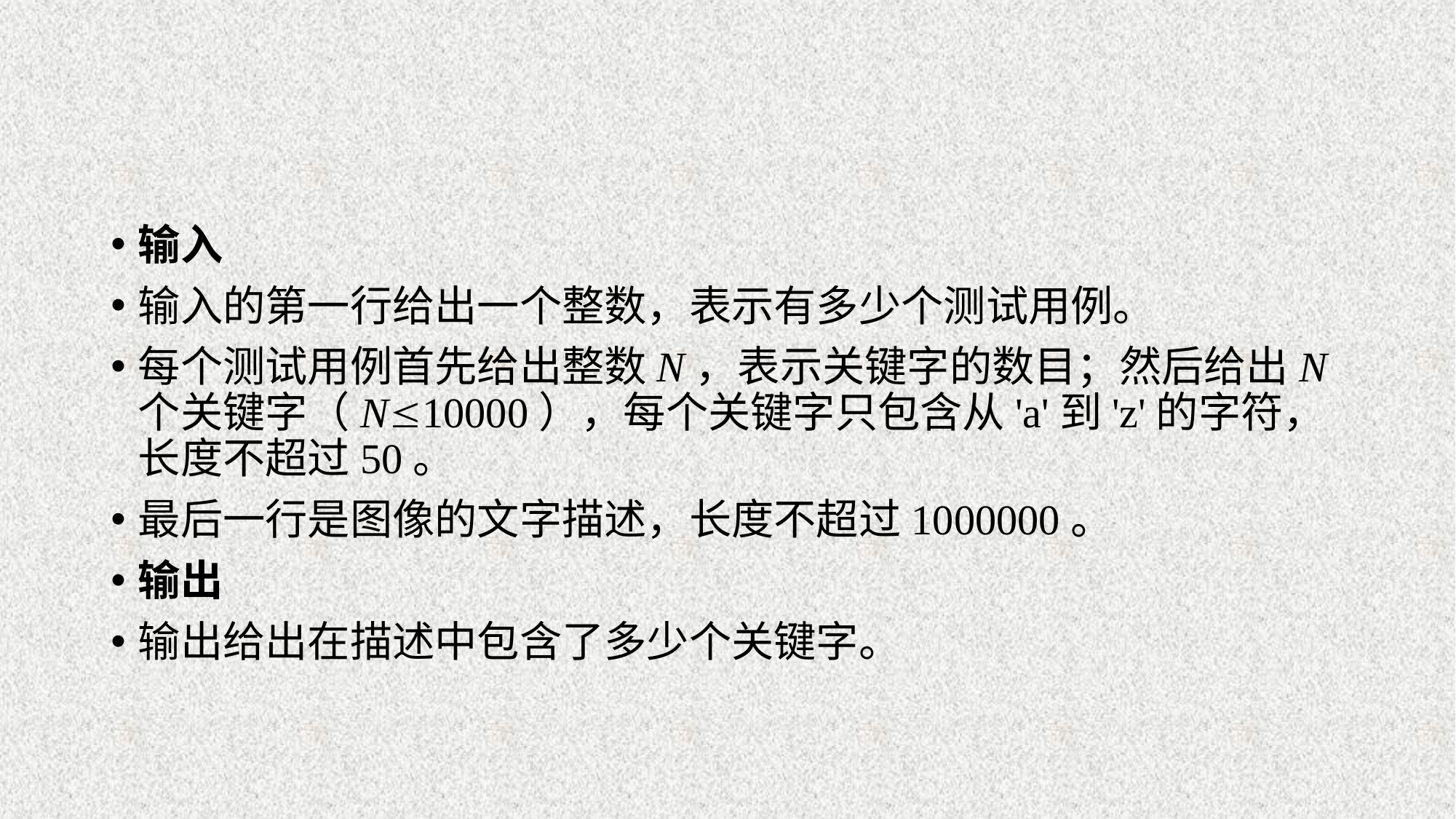

#
输入
输入的第一行给出一个整数，表示有多少个测试用例。
每个测试用例首先给出整数N，表示关键字的数目；然后给出N个关键字（N≤10000），每个关键字只包含从'a'到'z'的字符，长度不超过50。
最后一行是图像的文字描述，长度不超过1000000。
输出
输出给出在描述中包含了多少个关键字。